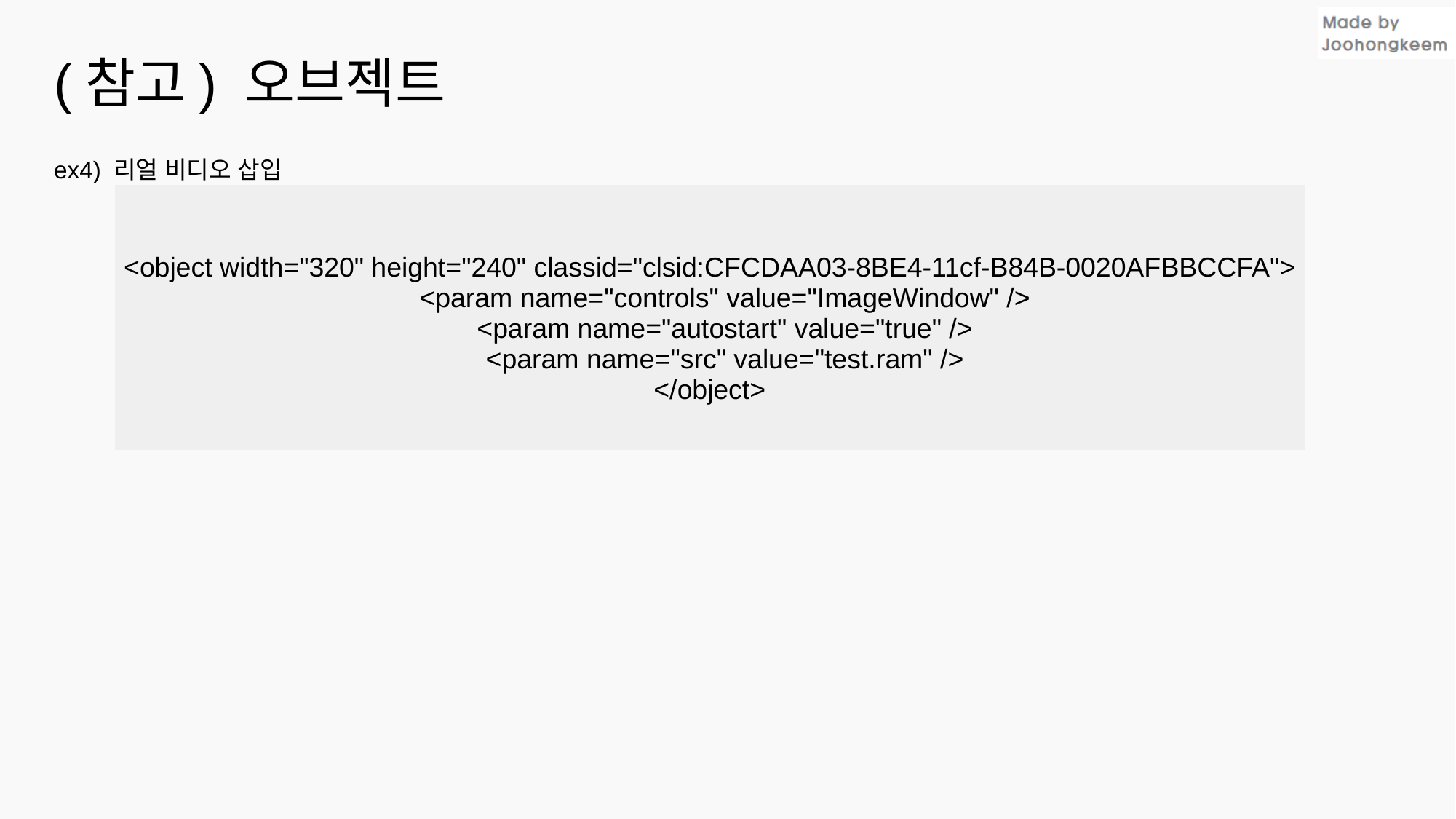

# (참고) 오브젝트
ex4) 리얼 비디오 삽입

| <object width="320" height="240" classid="clsid:CFCDAA03-8BE4-11cf-B84B-0020AFBBCCFA">     <param name="controls" value="ImageWindow" />     <param name="autostart" value="true" />     <param name="src" value="test.ram" /> </object> |
| --- |